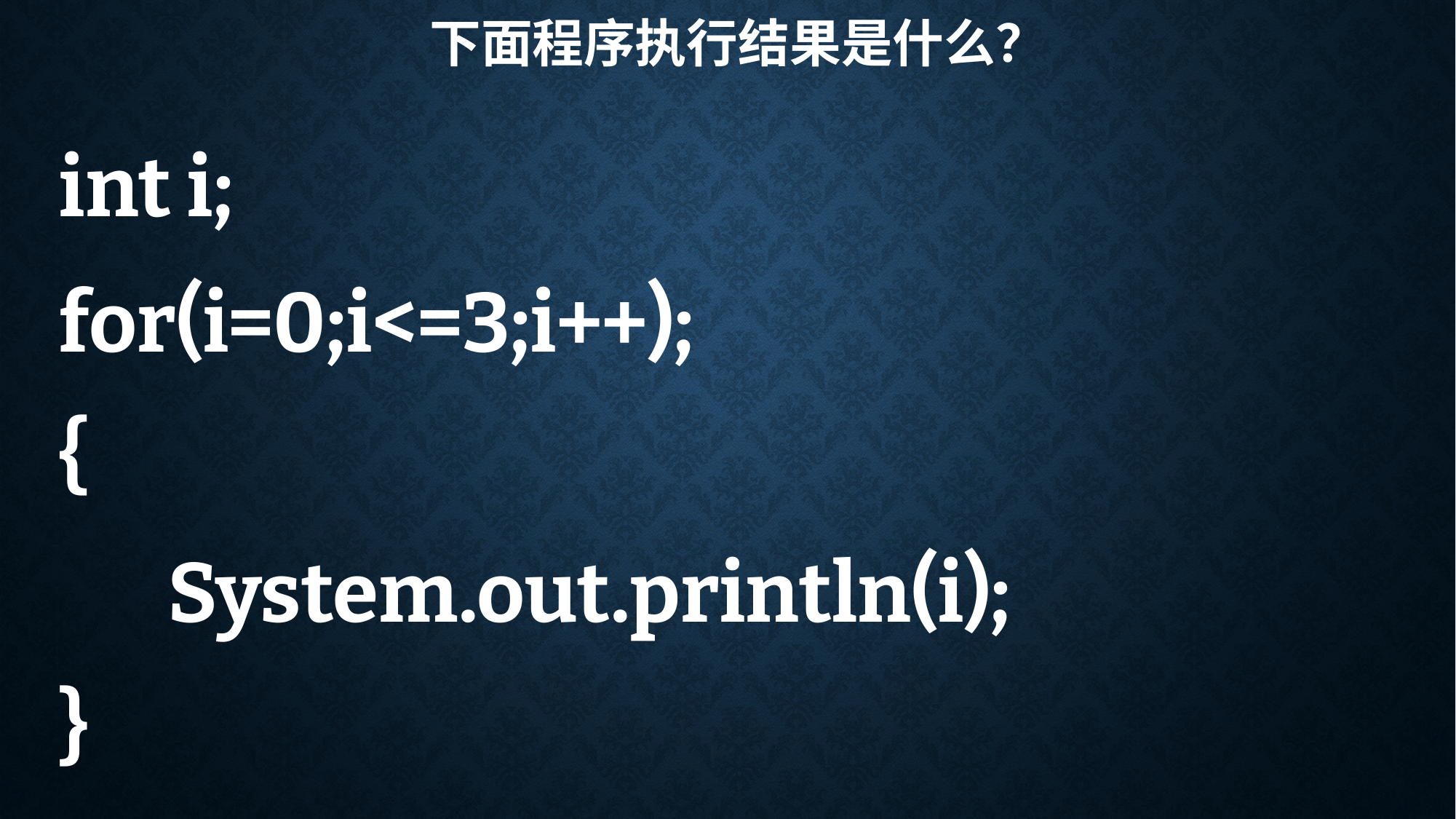

# 下面程序执行结果是什么？
int i;
for(i=0;i<=3;i++);
{
	System.out.println(i);
}